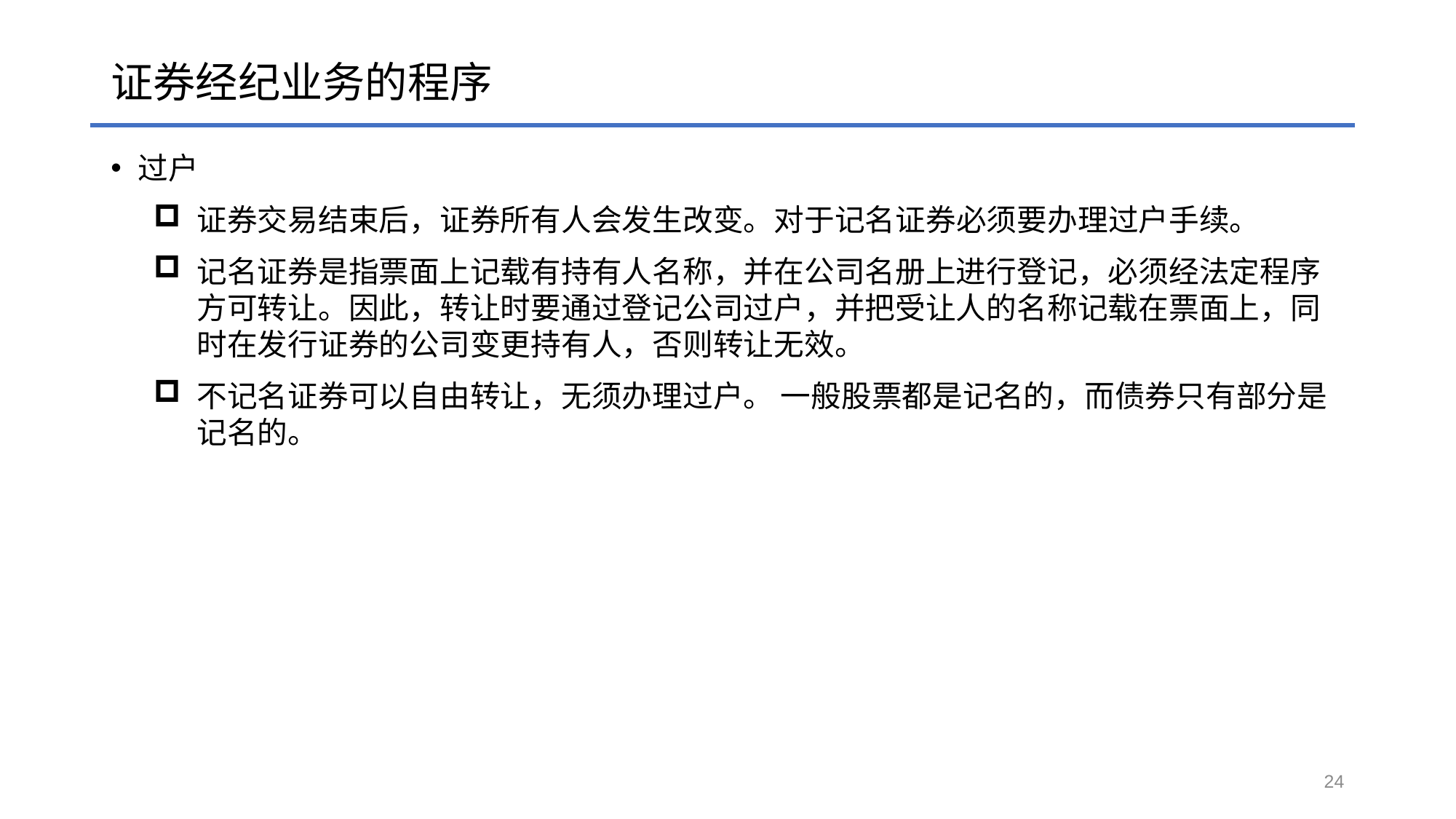

# 证券经纪业务的程序
过户
证券交易结束后，证券所有人会发生改变。对于记名证券必须要办理过户手续。
记名证券是指票面上记载有持有人名称，并在公司名册上进行登记，必须经法定程序方可转让。因此，转让时要通过登记公司过户，并把受让人的名称记载在票面上，同时在发行证券的公司变更持有人，否则转让无效。
不记名证券可以自由转让，无须办理过户。 一般股票都是记名的，而债券只有部分是记名的。

24